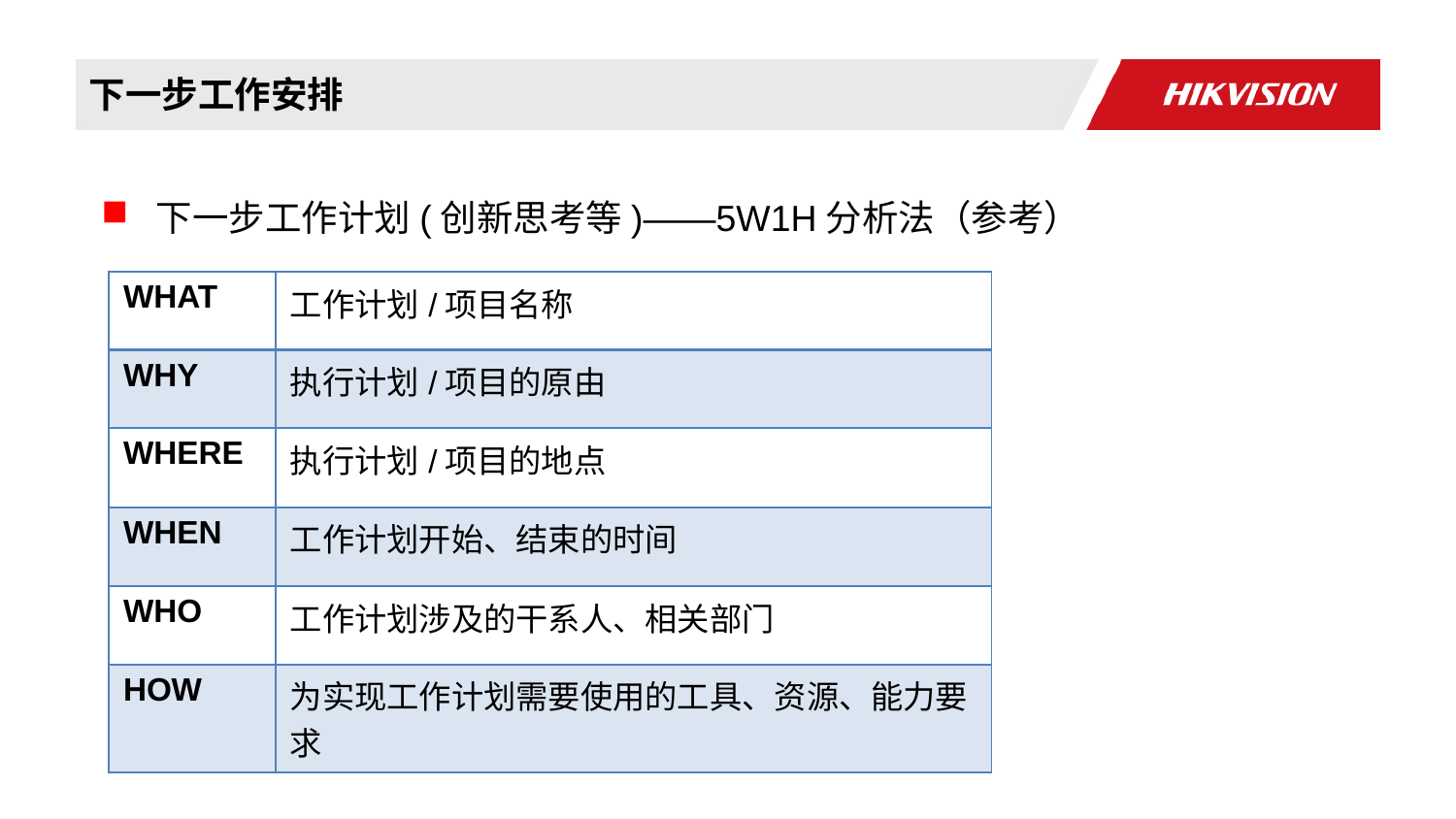

下一步工作安排
下一步工作计划(创新思考等)——5W1H分析法（参考）
| WHAT | 工作计划/项目名称 |
| --- | --- |
| WHY | 执行计划/项目的原由 |
| WHERE | 执行计划/项目的地点 |
| WHEN | 工作计划开始、结束的时间 |
| WHO | 工作计划涉及的干系人、相关部门 |
| HOW | 为实现工作计划需要使用的工具、资源、能力要求 |